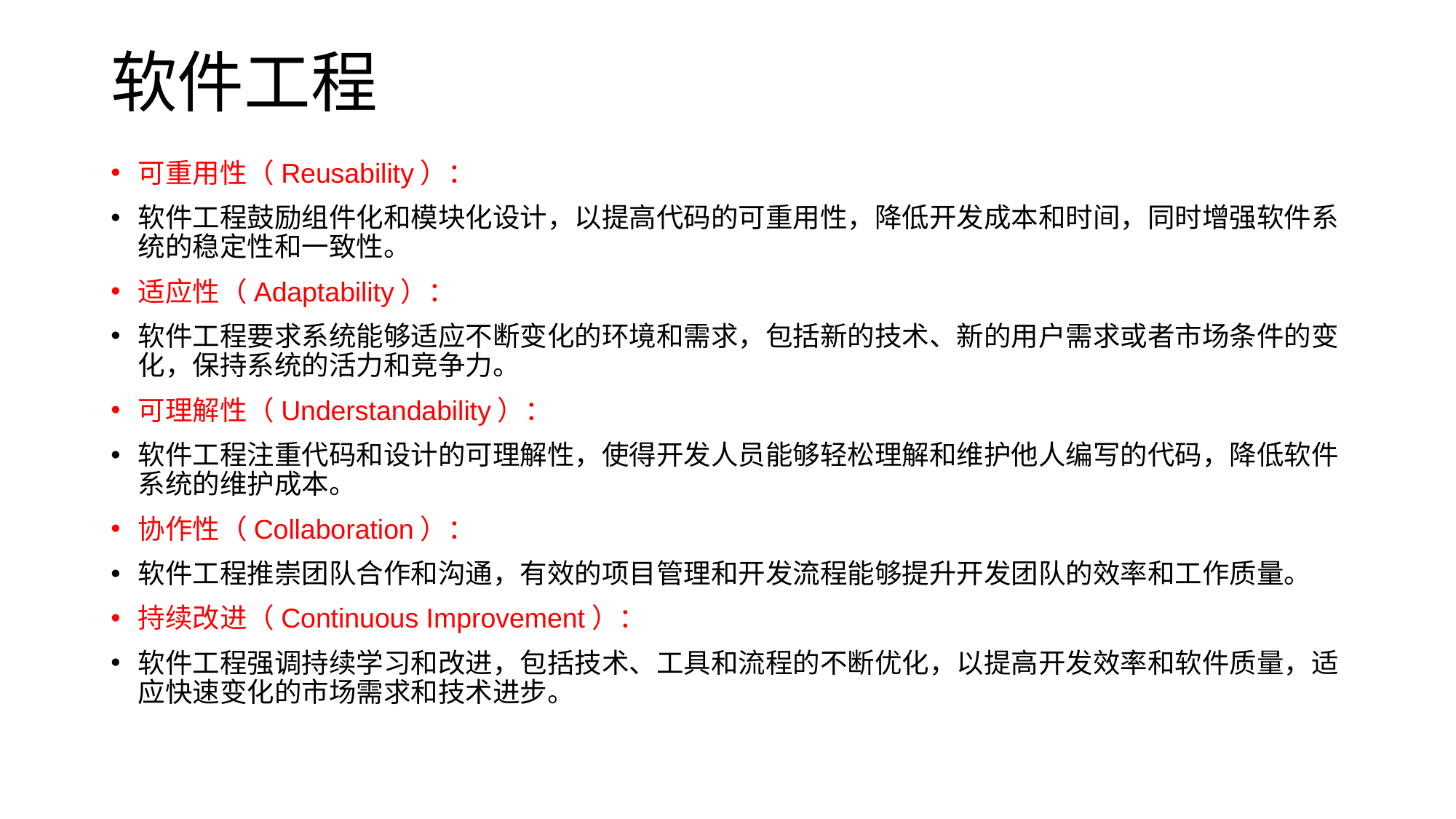

# 软件工程
可重用性（Reusability）：
软件工程鼓励组件化和模块化设计，以提高代码的可重用性，降低开发成本和时间，同时增强软件系统的稳定性和一致性。
适应性（Adaptability）：
软件工程要求系统能够适应不断变化的环境和需求，包括新的技术、新的用户需求或者市场条件的变化，保持系统的活力和竞争力。
可理解性（Understandability）：
软件工程注重代码和设计的可理解性，使得开发人员能够轻松理解和维护他人编写的代码，降低软件系统的维护成本。
协作性（Collaboration）：
软件工程推崇团队合作和沟通，有效的项目管理和开发流程能够提升开发团队的效率和工作质量。
持续改进（Continuous Improvement）：
软件工程强调持续学习和改进，包括技术、工具和流程的不断优化，以提高开发效率和软件质量，适应快速变化的市场需求和技术进步。